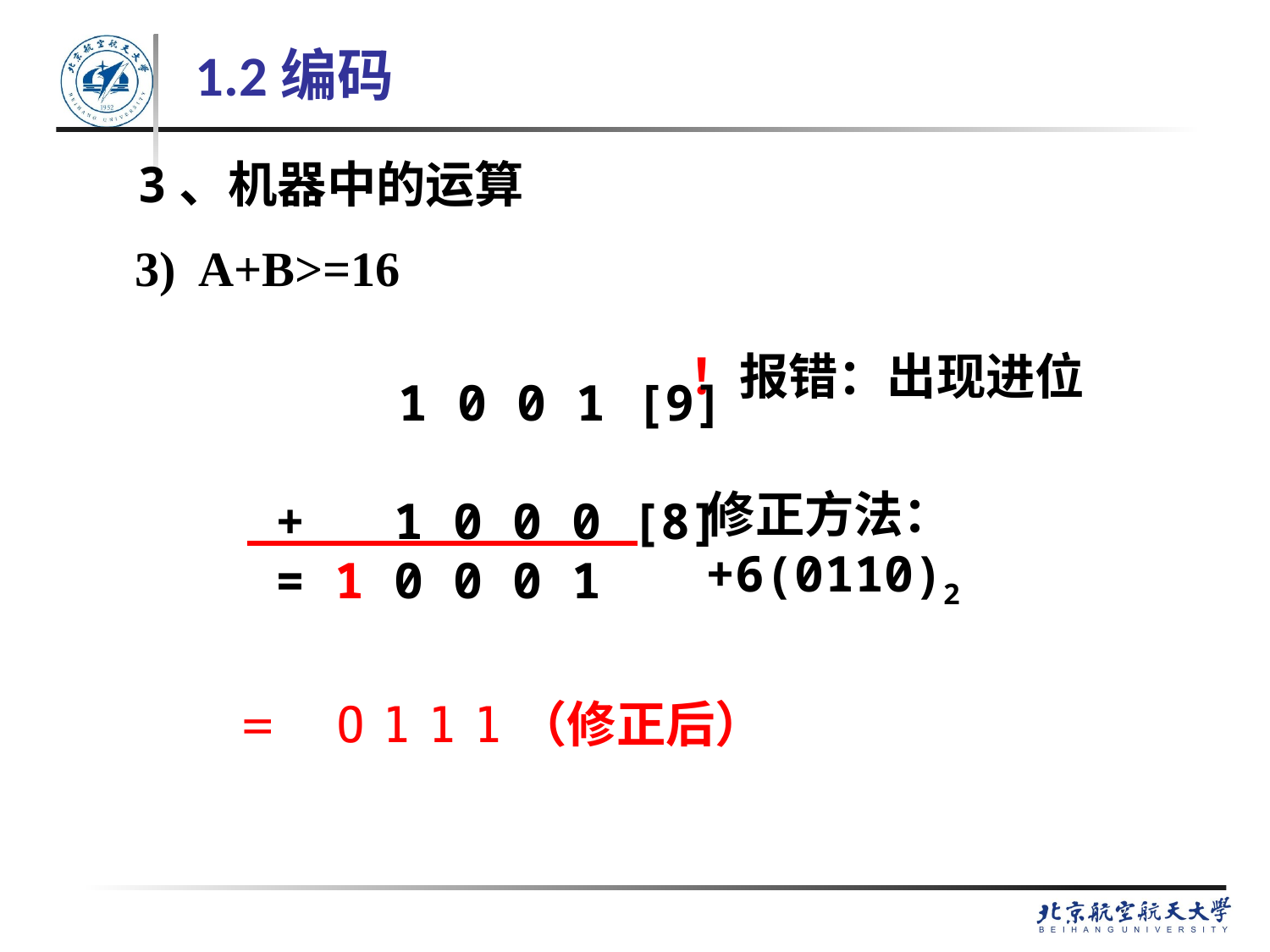

1.2编码
3、机器中的运算
3)  A+B>=16
      1 0 0 1 [9]
 +   1 0 0 0 [8]
 = 1 0 0 0 1

！报错：出现进位
修正方法：+6(0110)2
   =    0 1 1 1（修正后）
44